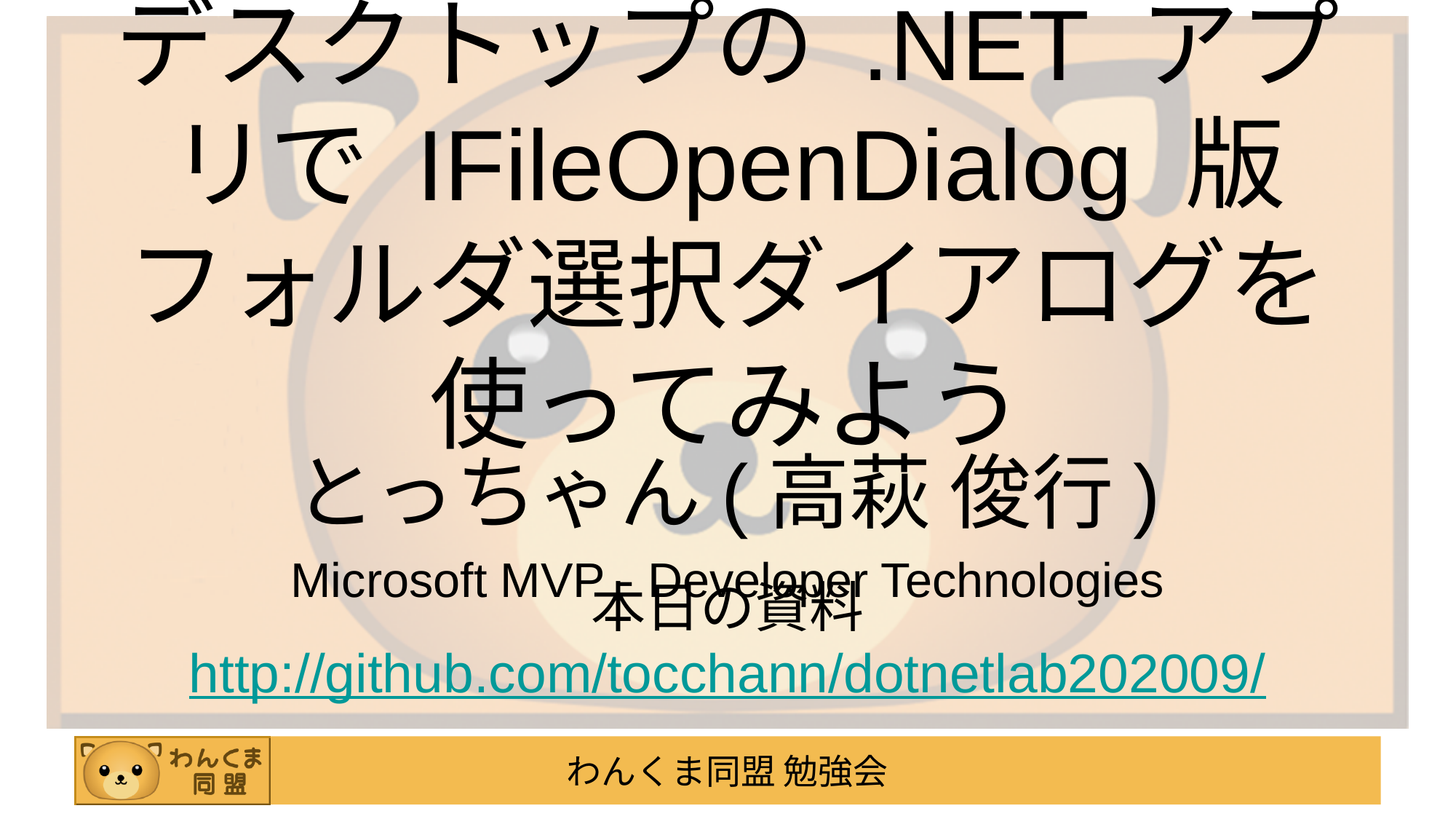

# デスクトップの .NET アプリで IFileOpenDialog 版フォルダ選択ダイアログを使ってみよう
とっちゃん(高萩 俊行)
Microsoft MVP - Developer Technologies

本日の資料
http://github.com/tocchann/dotnetlab202009/